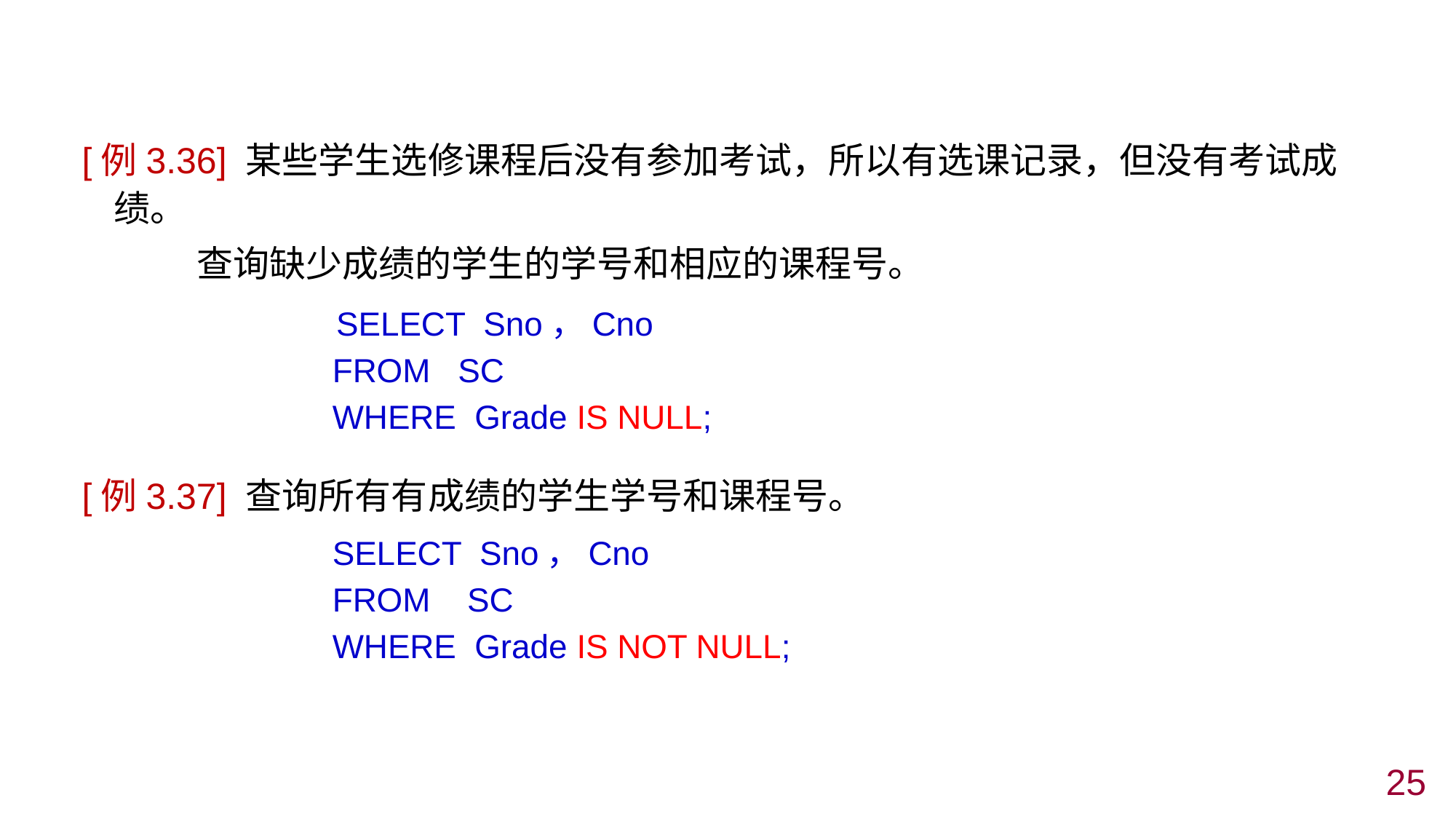

#
[例3.36] 某些学生选修课程后没有参加考试，所以有选课记录，但没有考试成绩。
             查询缺少成绩的学生的学号和相应的课程号。

	                        SELECT  Sno，Cno
                           FROM   SC
                           WHERE  Grade IS NULL;

[例3.37] 查询所有有成绩的学生学号和课程号。

                           SELECT  Sno，Cno
                           FROM    SC
                           WHERE  Grade IS NOT NULL;
25